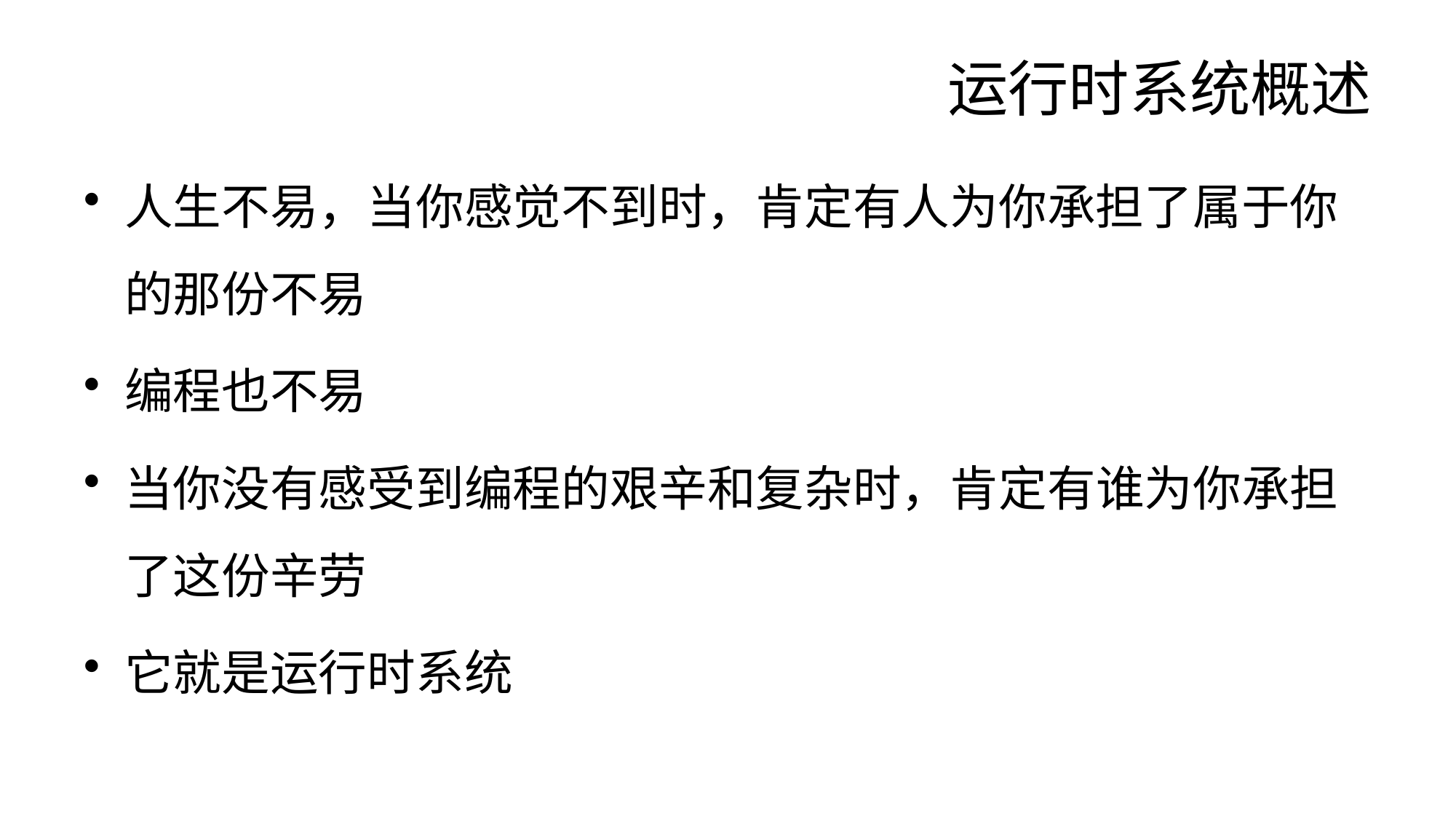

# 运行时系统概述
人生不易，当你感觉不到时，肯定有人为你承担了属于你的那份不易
编程也不易
当你没有感受到编程的艰辛和复杂时，肯定有谁为你承担了这份辛劳
它就是运行时系统